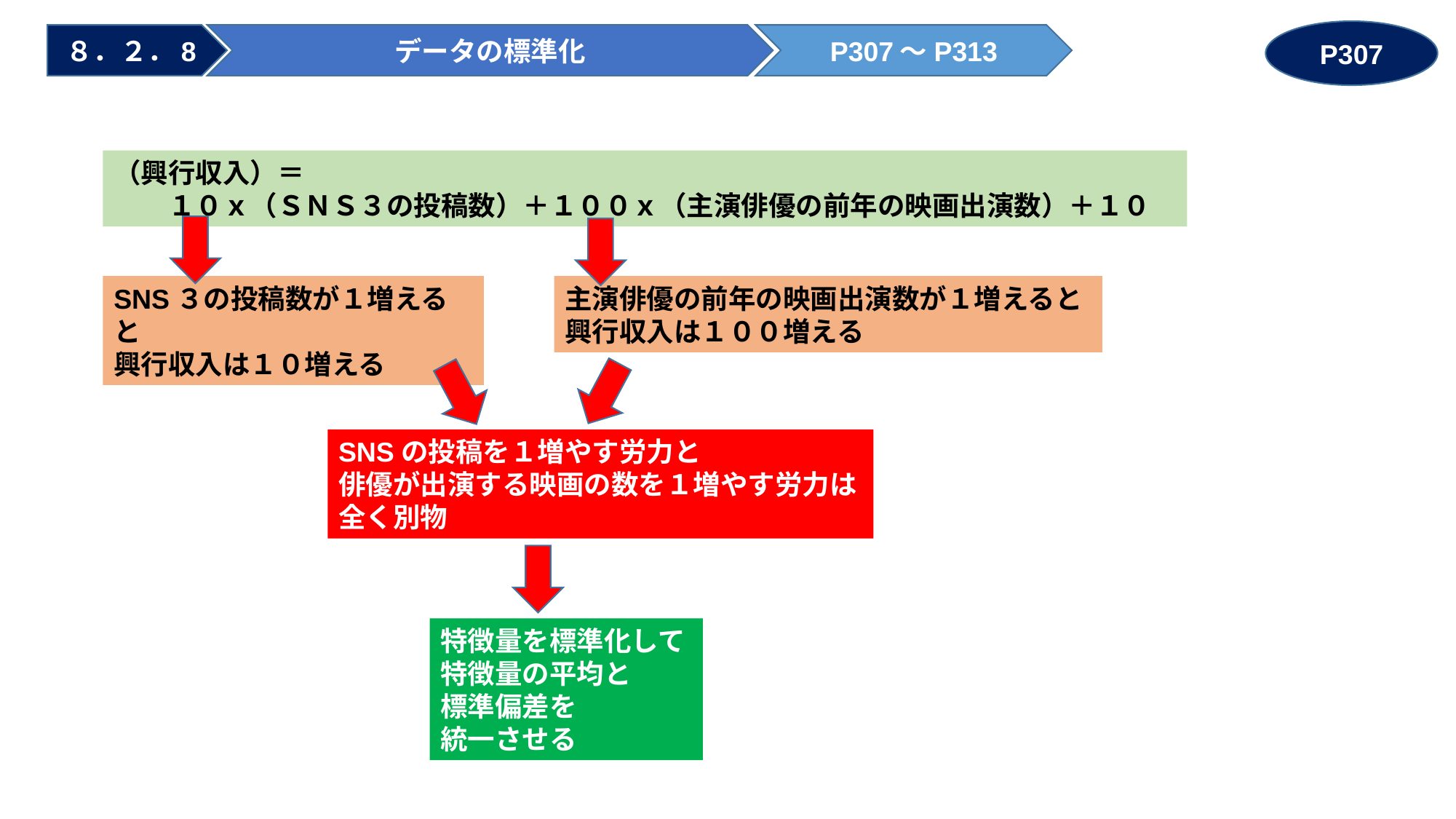

P307
８．２．8
データの標準化
P307～P313
（興行収入）＝
　　１０ｘ（ＳＮＳ３の投稿数）＋１００ｘ（主演俳優の前年の映画出演数）＋１０

SNS３の投稿数が１増えると
興行収入は１０増える
主演俳優の前年の映画出演数が１増えると
興行収入は１００増える

SNSの投稿を１増やす労力と
俳優が出演する映画の数を１増やす労力は
全く別物

特徴量を標準化して
特徴量の平均と
標準偏差を
統一させる